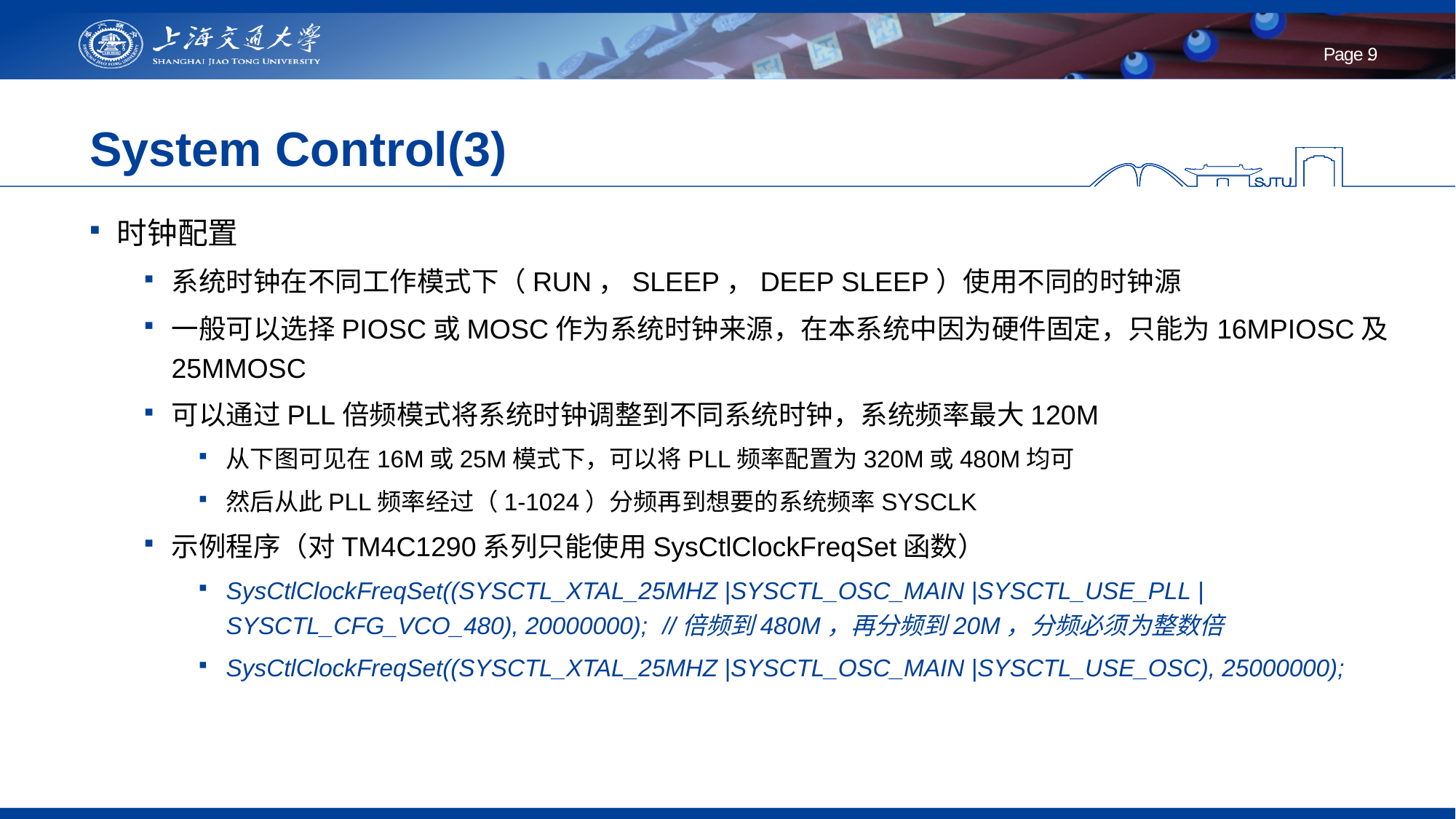

# System Control(3)
时钟配置
系统时钟在不同工作模式下（RUN，SLEEP，DEEP SLEEP）使用不同的时钟源
一般可以选择PIOSC或MOSC作为系统时钟来源，在本系统中因为硬件固定，只能为16MPIOSC及25MMOSC
可以通过PLL倍频模式将系统时钟调整到不同系统时钟，系统频率最大120M
从下图可见在16M或25M模式下，可以将PLL频率配置为320M或480M均可
然后从此PLL频率经过（1-1024）分频再到想要的系统频率SYSCLK
示例程序（对TM4C1290系列只能使用SysCtlClockFreqSet函数）
SysCtlClockFreqSet((SYSCTL_XTAL_25MHZ |SYSCTL_OSC_MAIN |SYSCTL_USE_PLL |SYSCTL_CFG_VCO_480), 20000000);	//倍频到480M，再分频到20M，分频必须为整数倍
SysCtlClockFreqSet((SYSCTL_XTAL_25MHZ |SYSCTL_OSC_MAIN |SYSCTL_USE_OSC), 25000000);